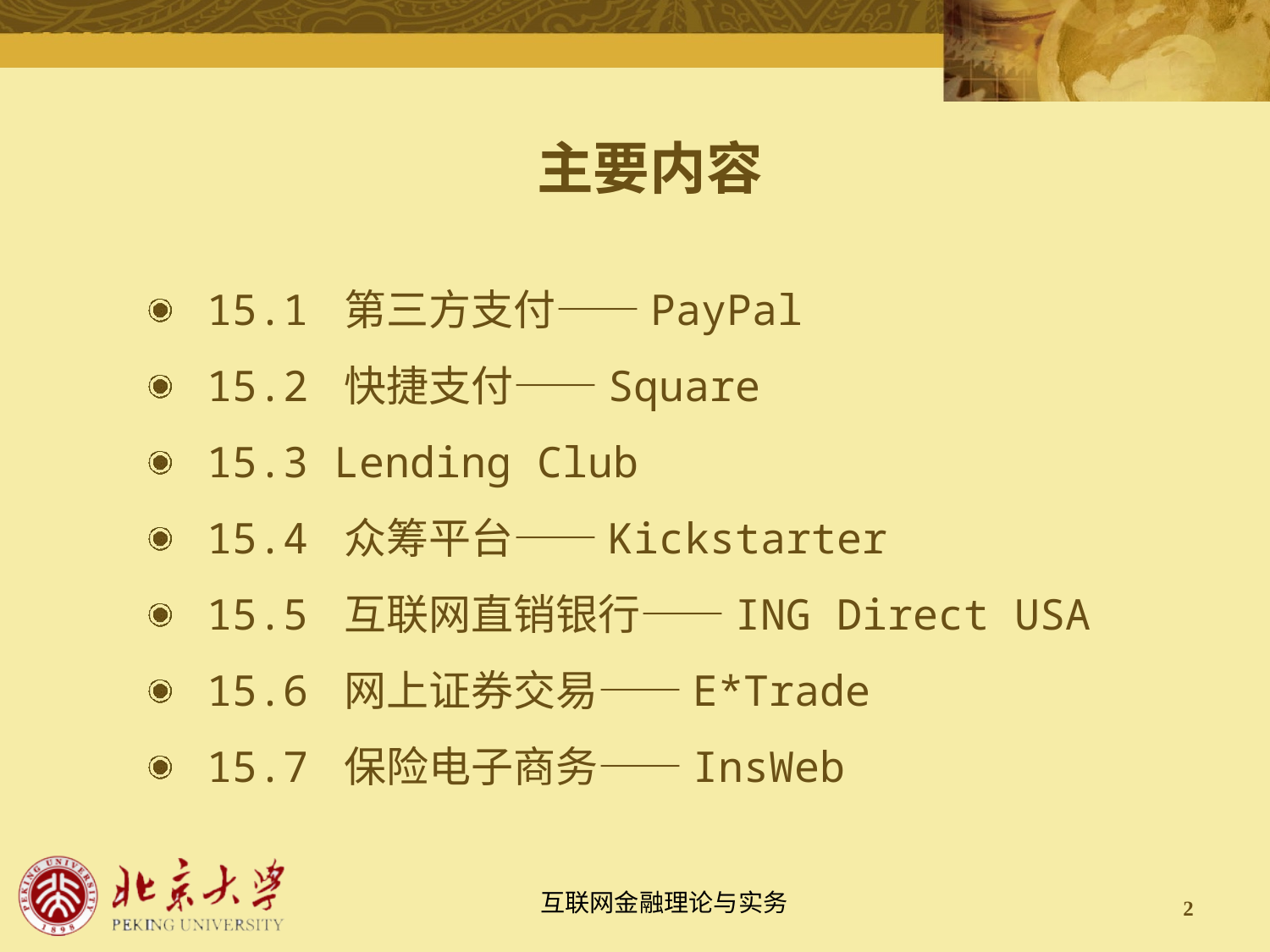

主要内容
 15.1 第三方支付——PayPal
 15.2 快捷支付——Square
 15.3 Lending Club
 15.4 众筹平台——Kickstarter
 15.5 互联网直销银行——ING Direct USA
 15.6 网上证券交易——E*Trade
 15.7 保险电子商务——InsWeb
2